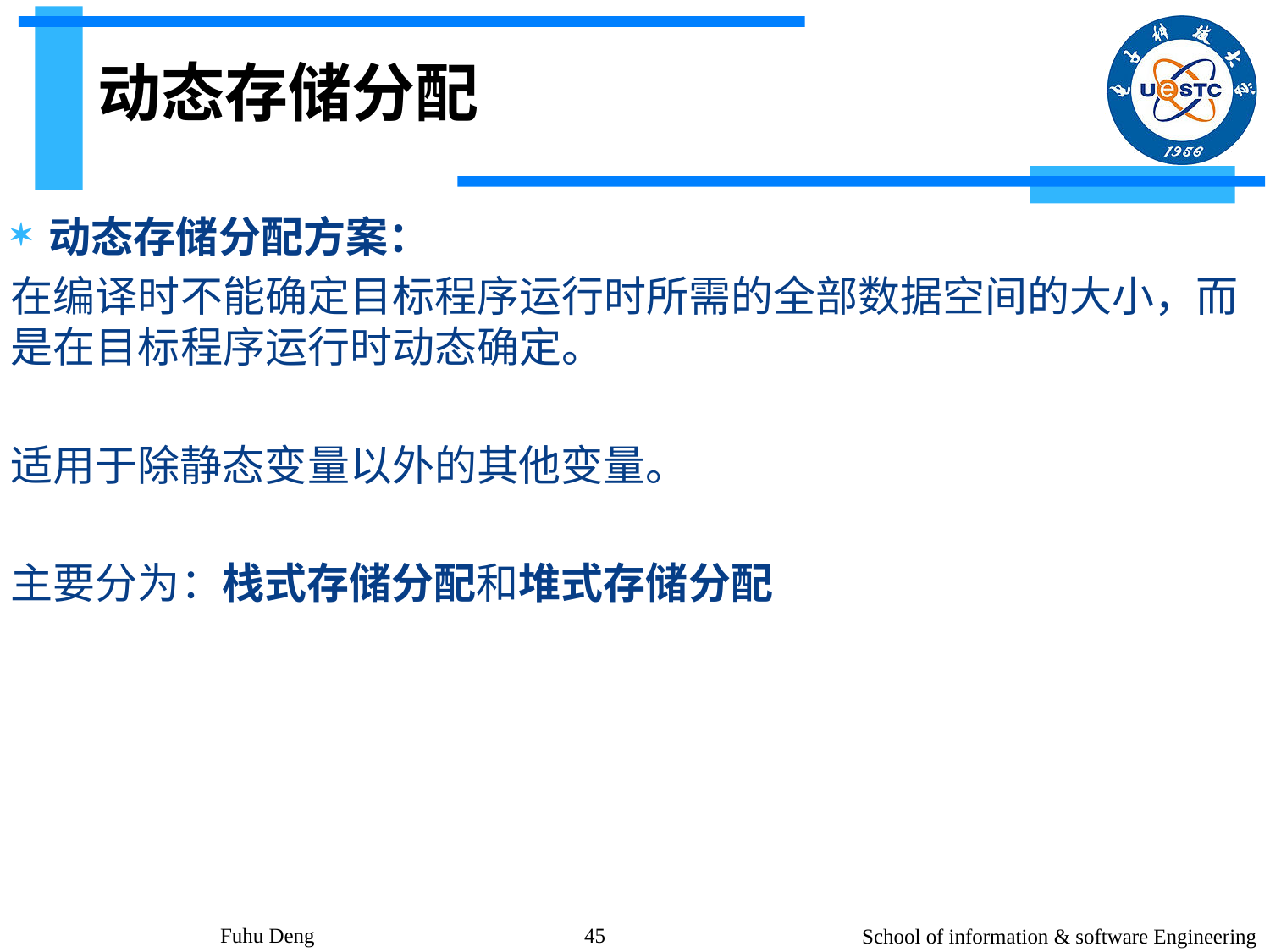

# 动态存储分配
动态存储分配方案：
在编译时不能确定目标程序运行时所需的全部数据空间的大小，而是在目标程序运行时动态确定。

适用于除静态变量以外的其他变量。

主要分为：栈式存储分配和堆式存储分配
Fuhu Deng
45
School of information & software Engineering